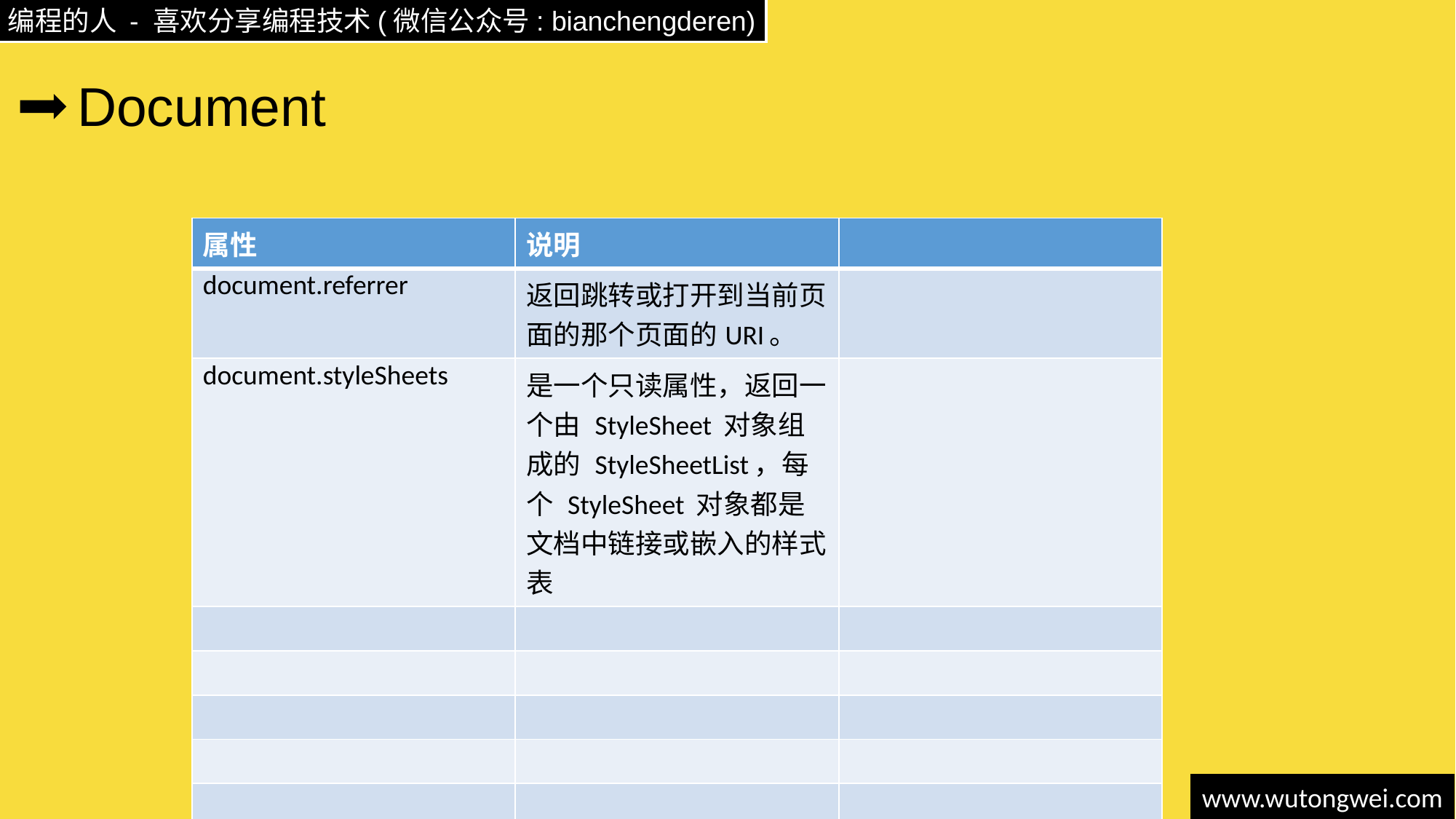

# Document
| 属性 | 说明 |  |
| --- | --- | --- |
| document.referrer | 返回跳转或打开到当前页面的那个页面的URI。 |  |
| document.styleSheets | 是一个只读属性，返回一个由 StyleSheet 对象组成的 StyleSheetList，每个 StyleSheet 对象都是文档中链接或嵌入的样式表 |  |
|  |  |  |
|  |  |  |
|  |  |  |
|  |  |  |
|  |  |  |